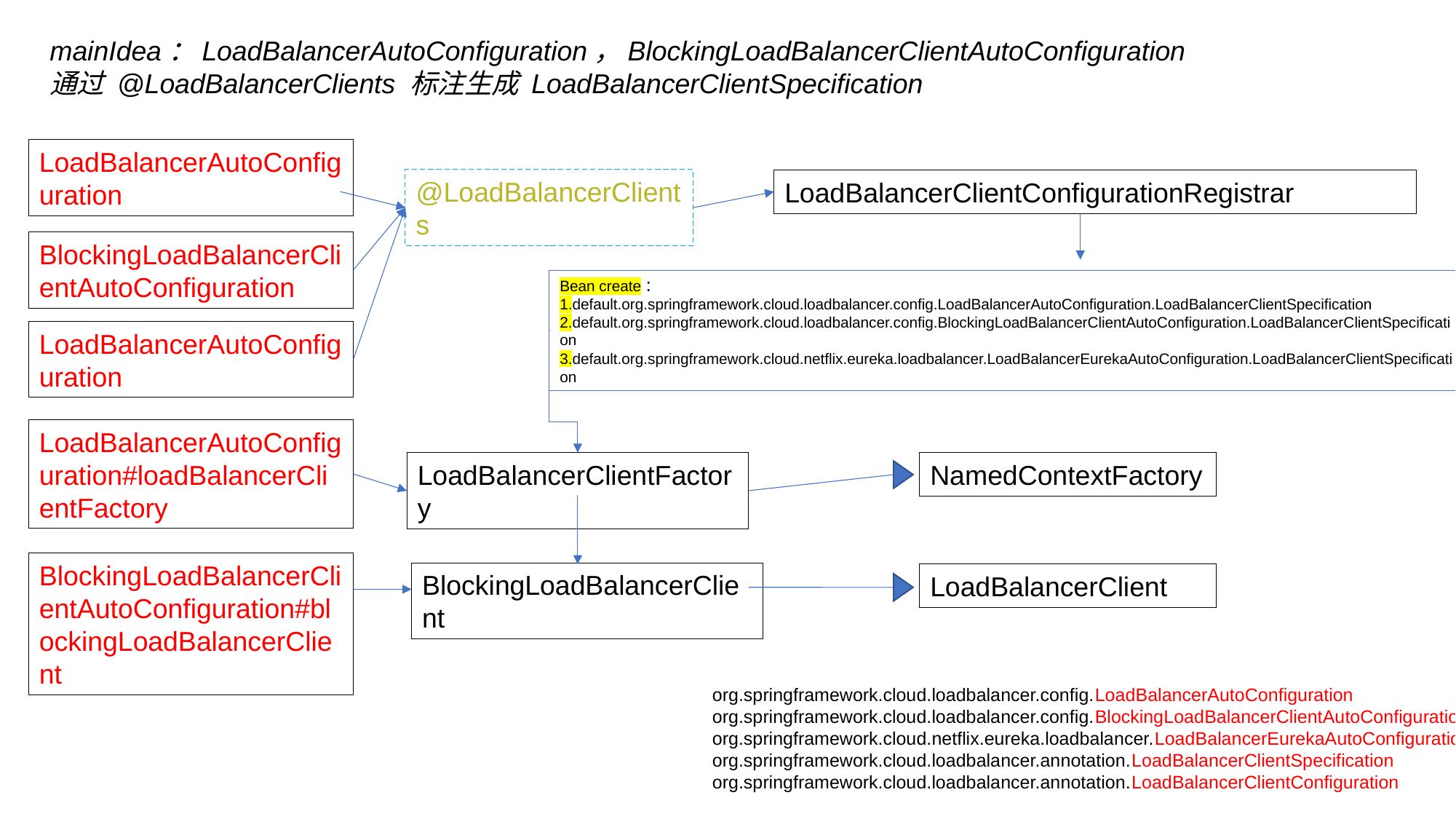

mainIdea：LoadBalancerAutoConfiguration，BlockingLoadBalancerClientAutoConfiguration
通过 @LoadBalancerClients 标注生成 LoadBalancerClientSpecification
LoadBalancerAutoConfiguration
@LoadBalancerClients
LoadBalancerClientConfigurationRegistrar
BlockingLoadBalancerClientAutoConfiguration
Bean create：
1.default.org.springframework.cloud.loadbalancer.config.LoadBalancerAutoConfiguration.LoadBalancerClientSpecification
2.default.org.springframework.cloud.loadbalancer.config.BlockingLoadBalancerClientAutoConfiguration.LoadBalancerClientSpecification
3.default.org.springframework.cloud.netflix.eureka.loadbalancer.LoadBalancerEurekaAutoConfiguration.LoadBalancerClientSpecification
LoadBalancerAutoConfiguration
LoadBalancerAutoConfiguration#loadBalancerClientFactory
NamedContextFactory
LoadBalancerClientFactory

BlockingLoadBalancerClientAutoConfiguration#blockingLoadBalancerClient
BlockingLoadBalancerClient
LoadBalancerClient

org.springframework.cloud.loadbalancer.config.LoadBalancerAutoConfiguration
org.springframework.cloud.loadbalancer.config.BlockingLoadBalancerClientAutoConfiguration
org.springframework.cloud.netflix.eureka.loadbalancer.LoadBalancerEurekaAutoConfiguration
org.springframework.cloud.loadbalancer.annotation.LoadBalancerClientSpecification
org.springframework.cloud.loadbalancer.annotation.LoadBalancerClientConfiguration